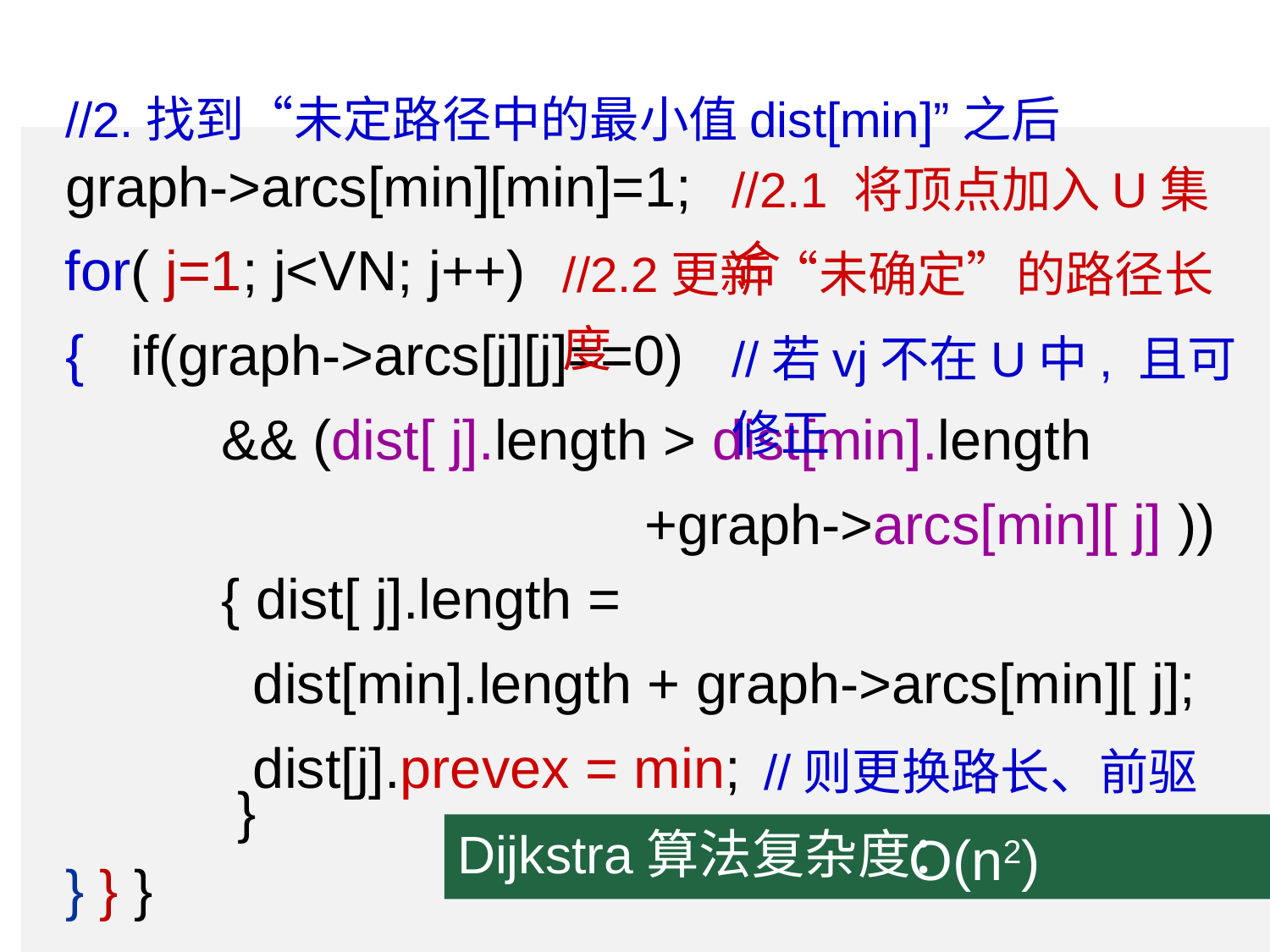

//2.找到“未定路径中的最小值dist[min]”之后
  graph->arcs[min][min]=1;
  for( j=1; j<VN; j++)
  {   if(graph->arcs[j][j]==0)
            && (dist[ j].length > dist[min].length
                                       +graph->arcs[min][ j] ))
            { dist[ j].length =
              dist[min].length + graph->arcs[min][ j];
              dist[j].prevex = min;
             }
  } } }
//2.1 将顶点加入U集合
//2.2更新“未确定”的路径长度
//若vj不在U中, 且可修正
//则更换路长、前驱
Dijkstra算法复杂度：
O(n2)